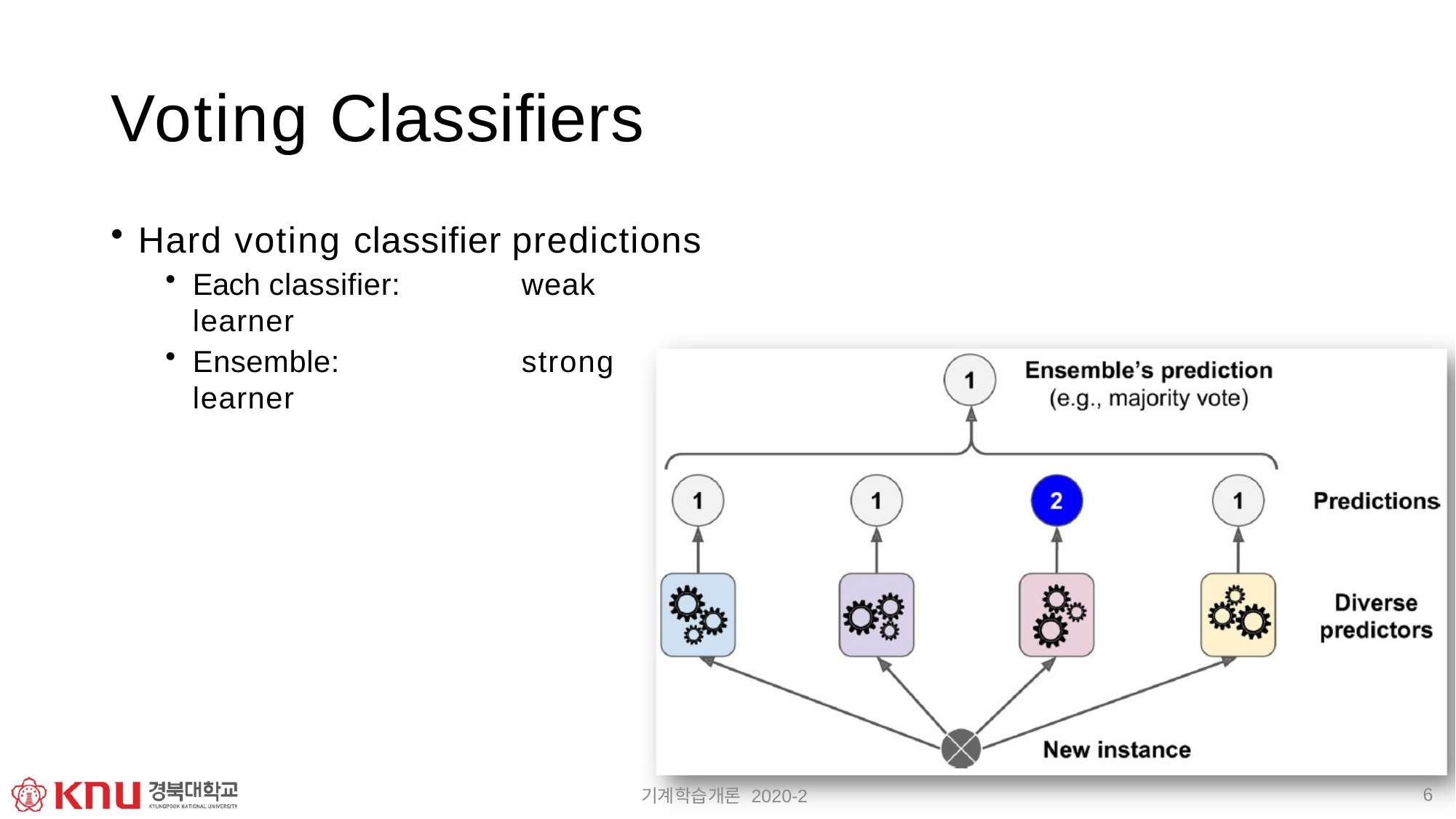

# Voting Classifiers
Hard voting classifier predictions
Each classifier:	weak learner
Ensemble:	strong learner

6
기계학습개론 2020-2